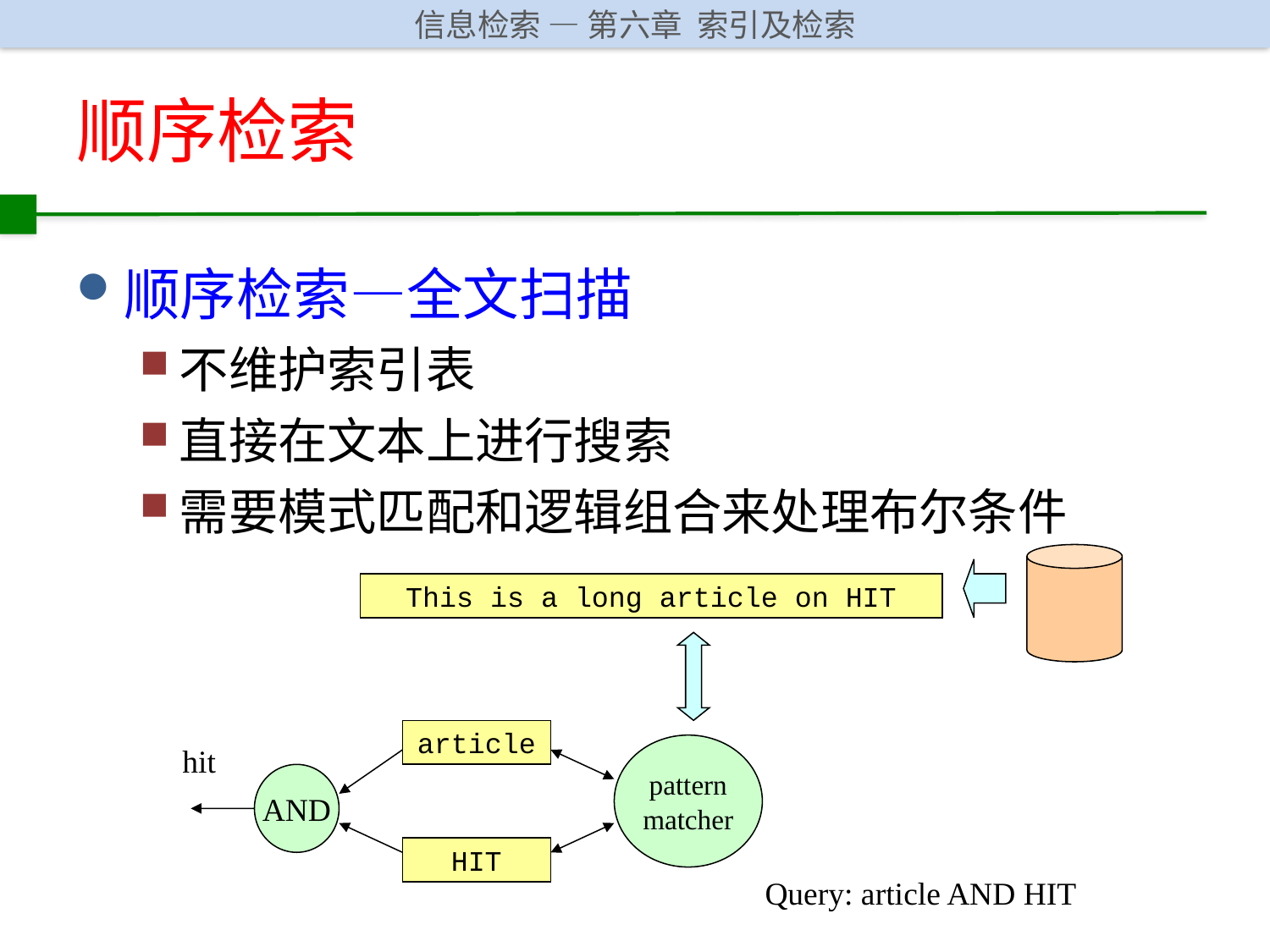

# 顺序检索
顺序检索—全文扫描
不维护索引表
直接在文本上进行搜索
需要模式匹配和逻辑组合来处理布尔条件

This is a long article on HIT

article
hit
pattern
matcher

AND

HIT
Query: article AND HIT